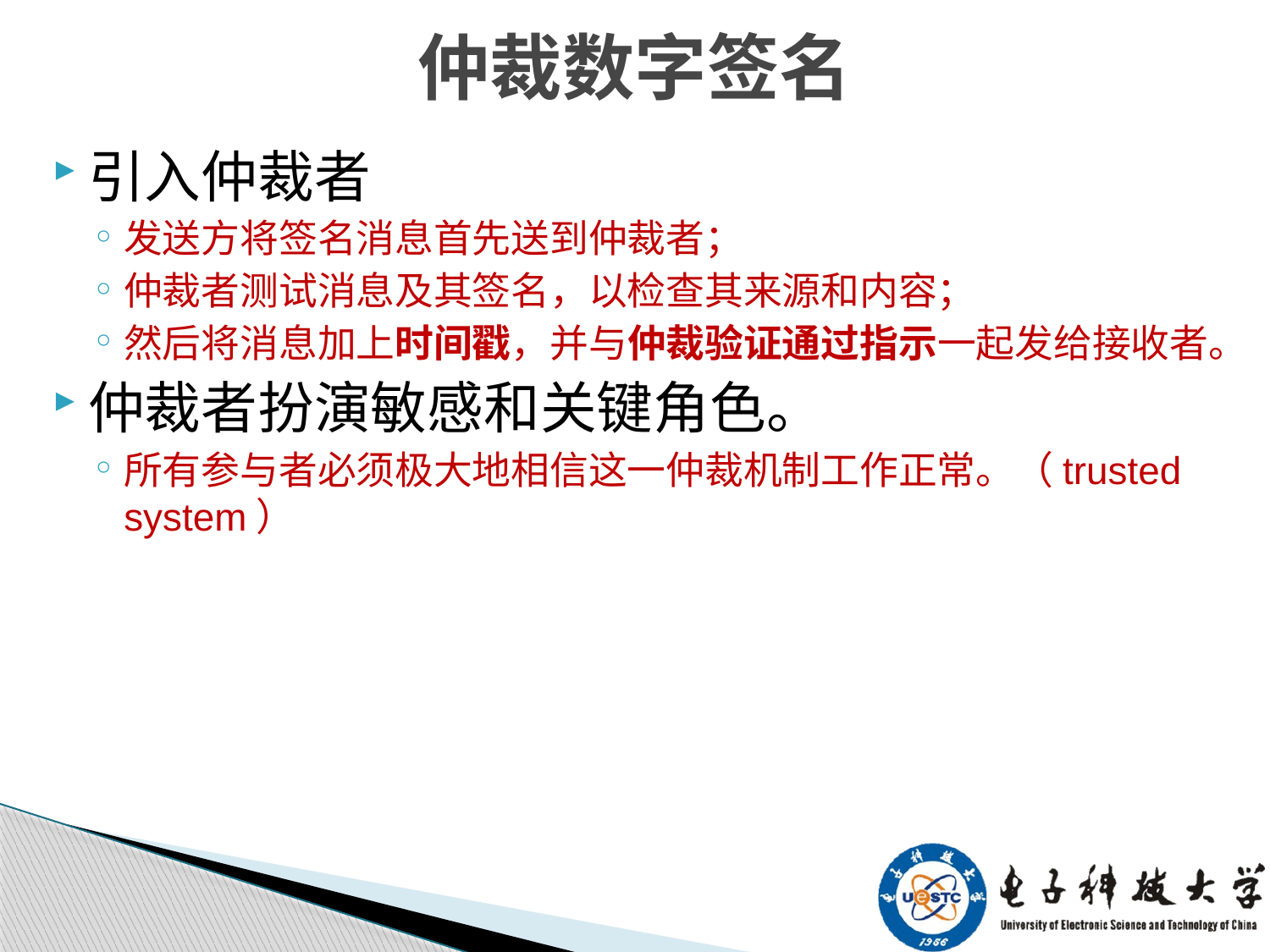

# 仲裁数字签名
引入仲裁者
发送方将签名消息首先送到仲裁者；
仲裁者测试消息及其签名，以检查其来源和内容；
然后将消息加上时间戳，并与仲裁验证通过指示一起发给接收者。
仲裁者扮演敏感和关键角色。
所有参与者必须极大地相信这一仲裁机制工作正常。（trusted system）